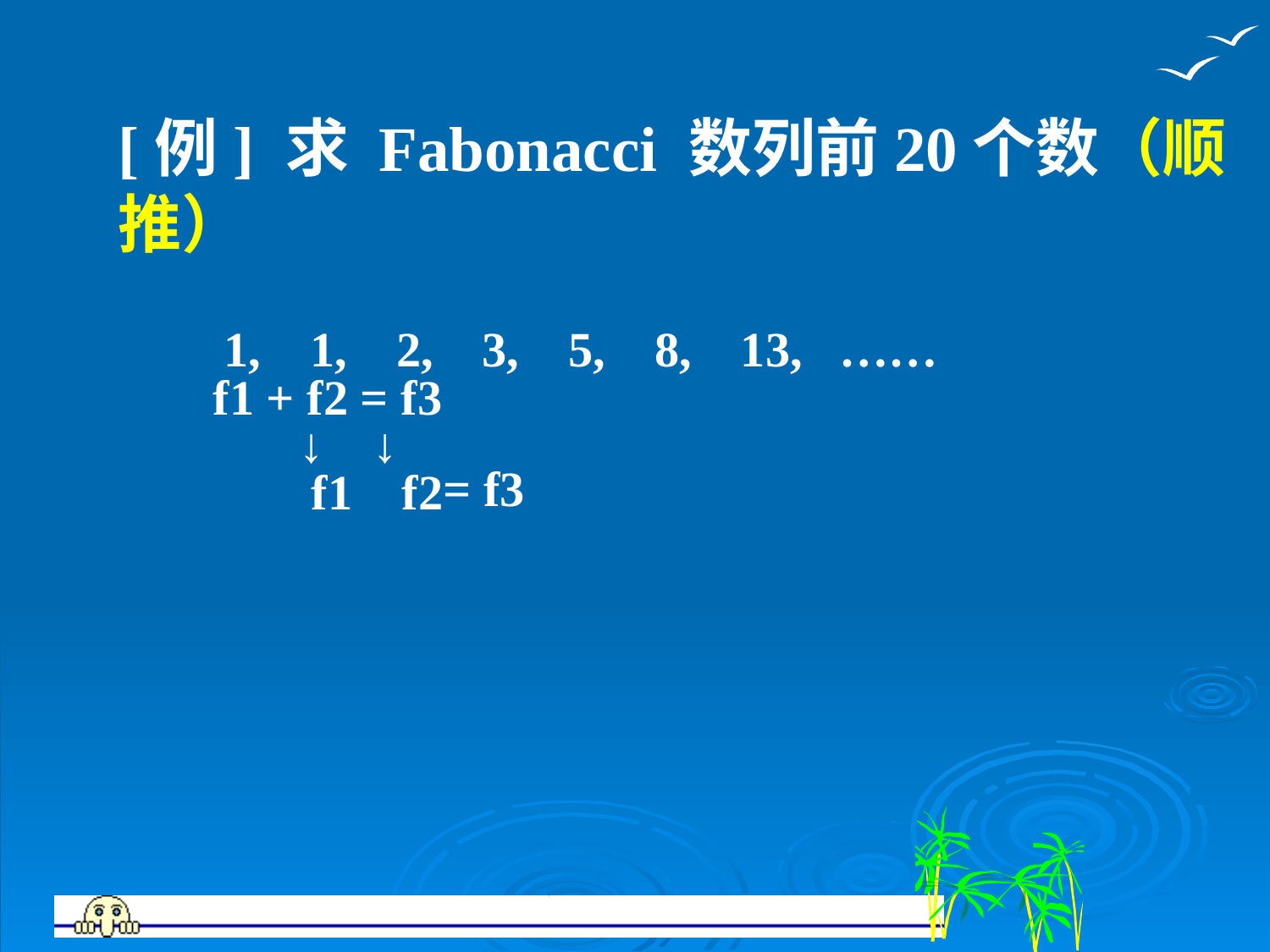

# [例] 求 Fabonacci 数列前20个数（顺推）
 1,    1,    2,    3,    5,    8,    13,   ……
f1 + f2 = f3
       ↓    ↓
        f1    f2
= f3